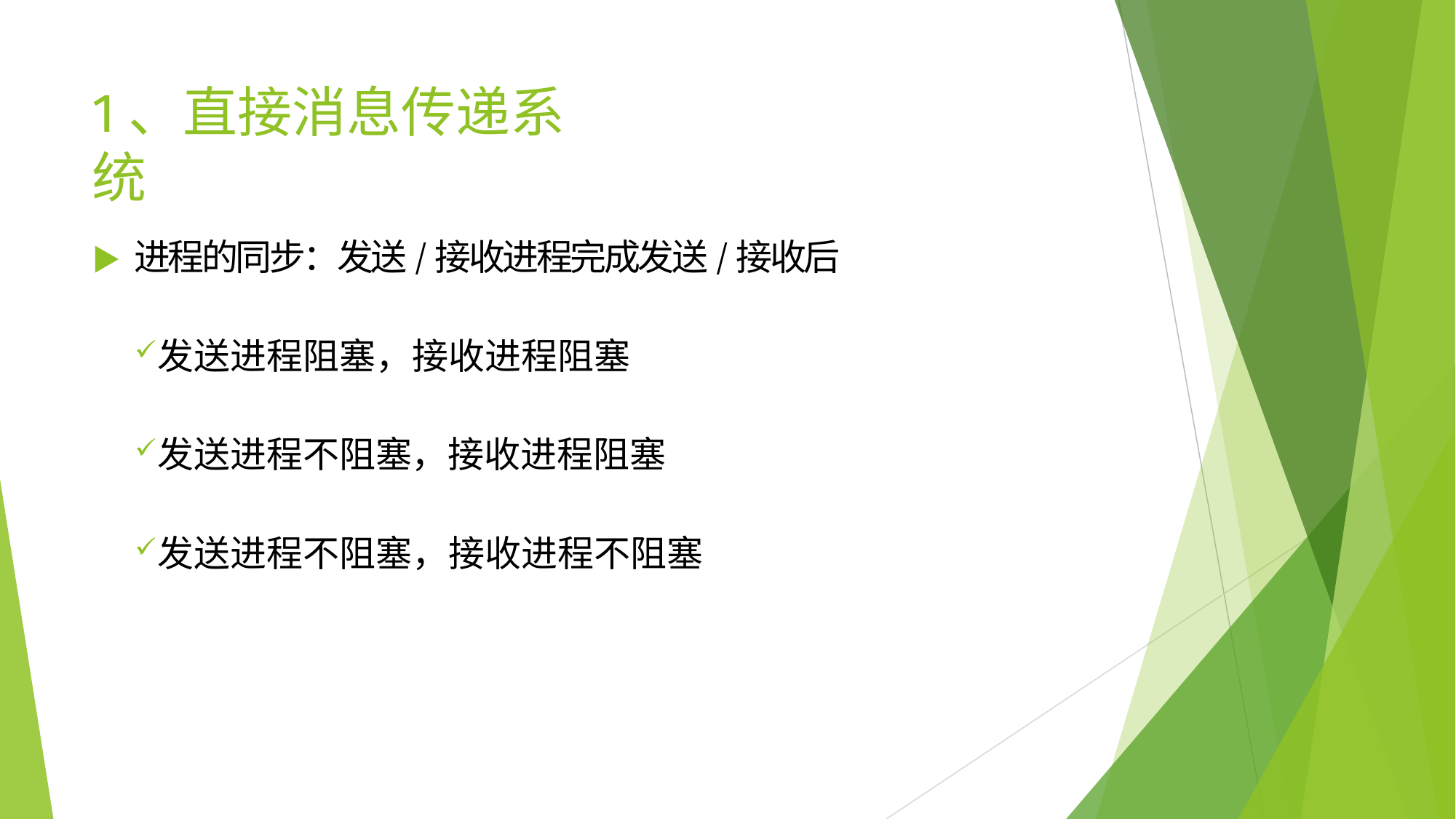

# 1、直接消息传递系统
▶	进程的同步：发送/接收进程完成发送/接收后

发送进程阻塞，接收进程阻塞

发送进程不阻塞，接收进程阻塞

发送进程不阻塞，接收进程不阻塞